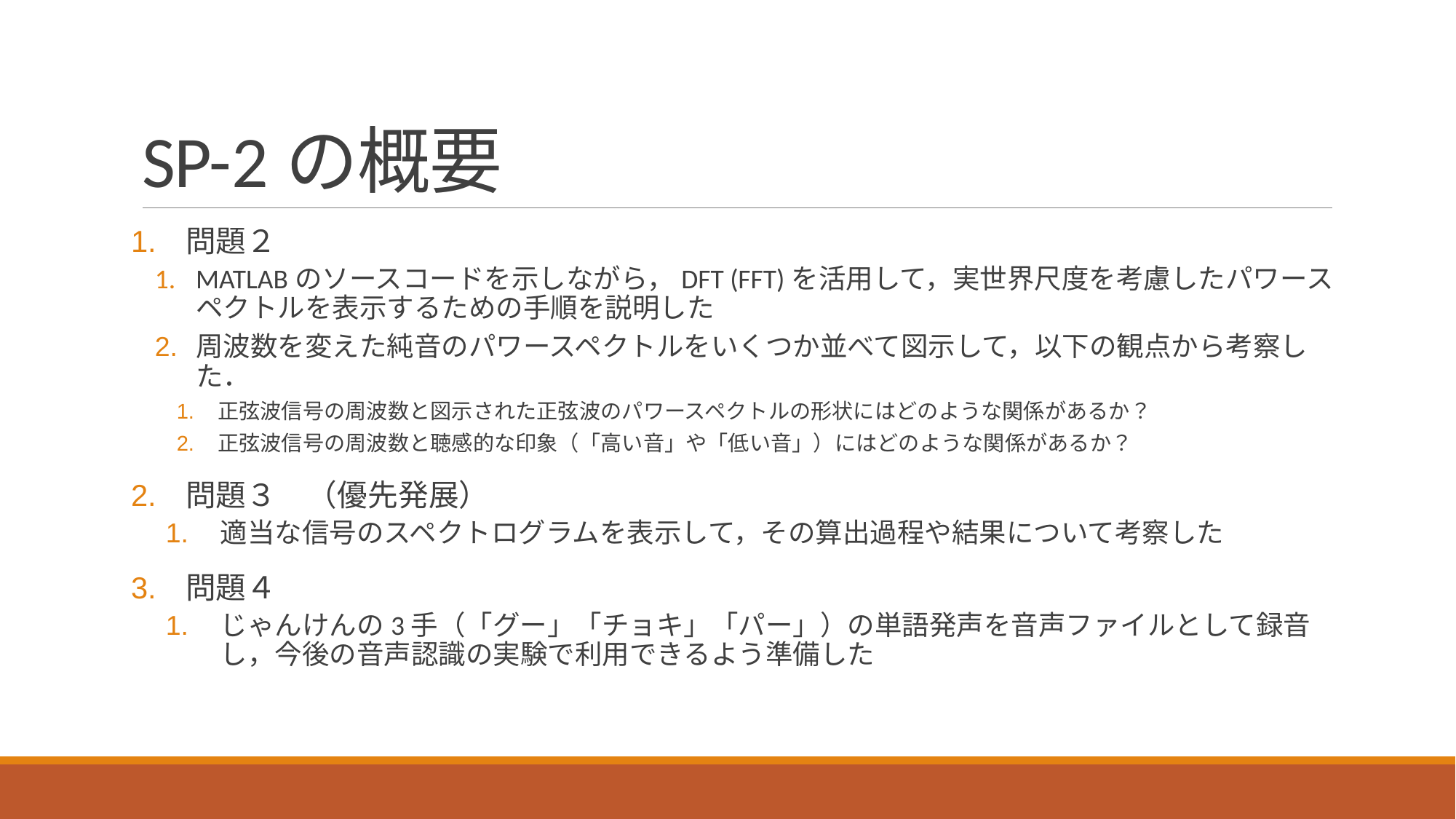

# SP-2の概要
問題２
MATLABのソースコードを示しながら，DFT (FFT)を活用して，実世界尺度を考慮したパワースペクトルを表示するための手順を説明した
周波数を変えた純音のパワースペクトルをいくつか並べて図示して，以下の観点から考察した．
正弦波信号の周波数と図示された正弦波のパワースペクトルの形状にはどのような関係があるか？
正弦波信号の周波数と聴感的な印象（「高い音」や「低い音」）にはどのような関係があるか？
問題３　（優先発展）
適当な信号のスペクトログラムを表示して，その算出過程や結果について考察した
問題４
じゃんけんの3手（「グー」「チョキ」「パー」）の単語発声を音声ファイルとして録音し，今後の音声認識の実験で利用できるよう準備した